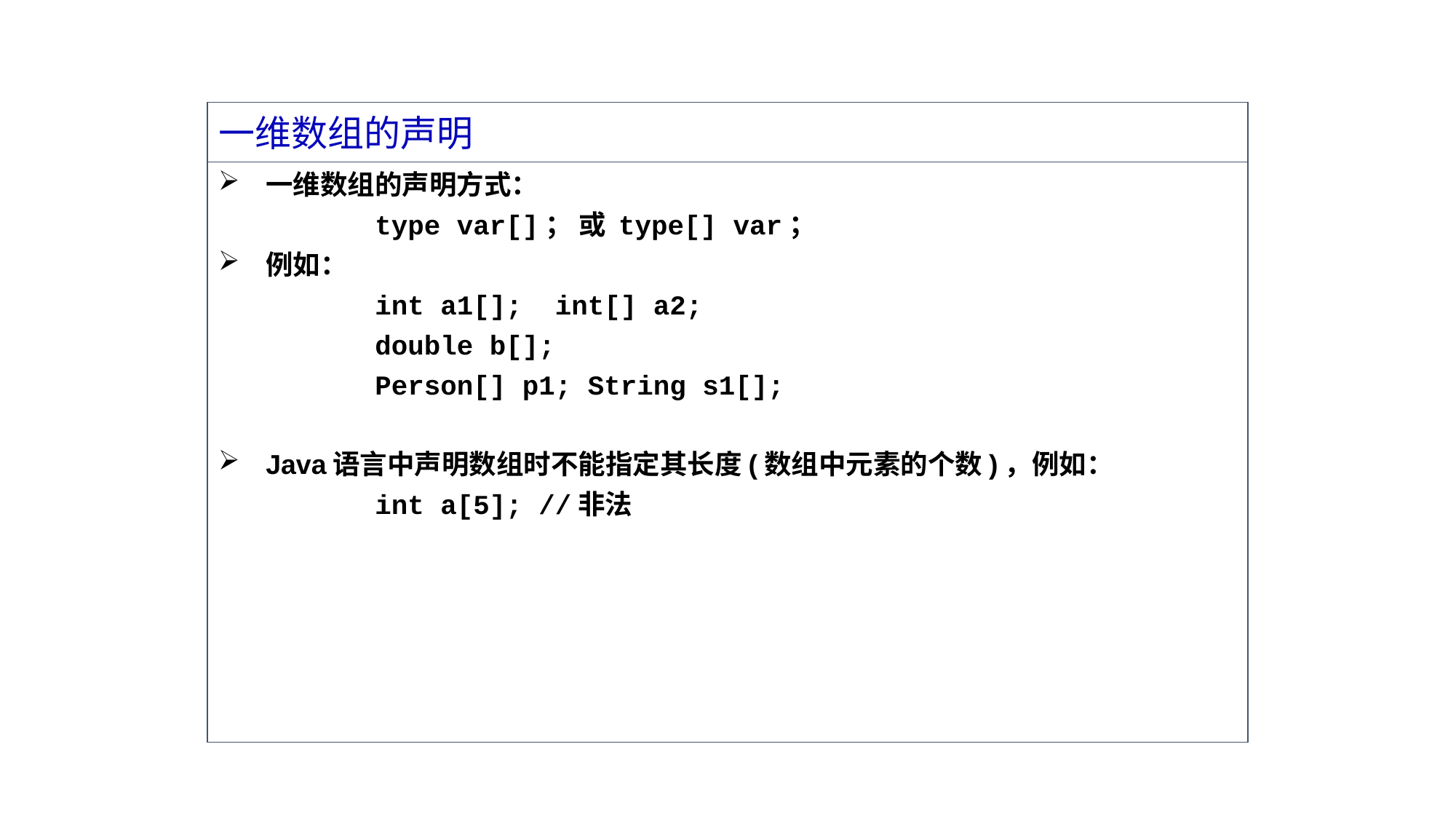

一维数组的声明
一维数组的声明方式：
		type var[]； 或 type[] var；
例如：
		int a1[];  int[] a2;
     	double b[];
     	Person[] p1; String s1[];

Java语言中声明数组时不能指定其长度(数组中元素的个数)，例如：
		int a[5]; //非法